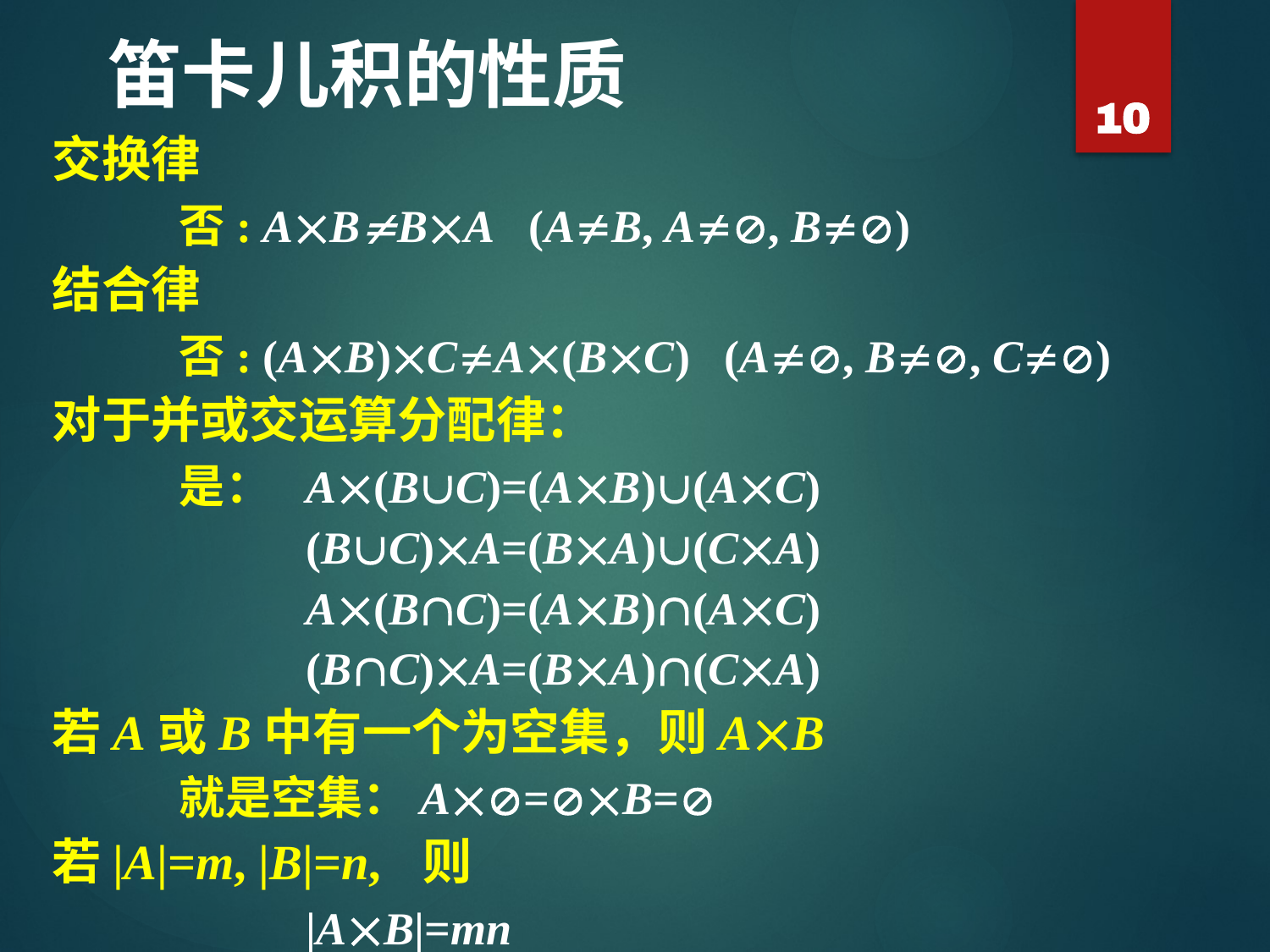

# 笛卡儿积的性质
10
交换律
	否: A×B≠B×A   (A≠B, A≠∅, B≠∅)
结合律
	否: (A×B)×C≠A×(B×C)   (A≠∅, B≠∅, C≠∅)
对于并或交运算分配律：
	是：	A×(B∪C)=(A×B)∪(A×C)
       		(B∪C)×A=(B×A)∪(C×A)
       		A×(B∩C)=(A×B)∩(A×C)
       		(B∩C)×A=(B×A)∩(C×A)
若A或B中有一个为空集，则A×B
	就是空集：A×∅=∅×B=∅
若|A|=m, |B|=n, 则
		|A×B|=mn